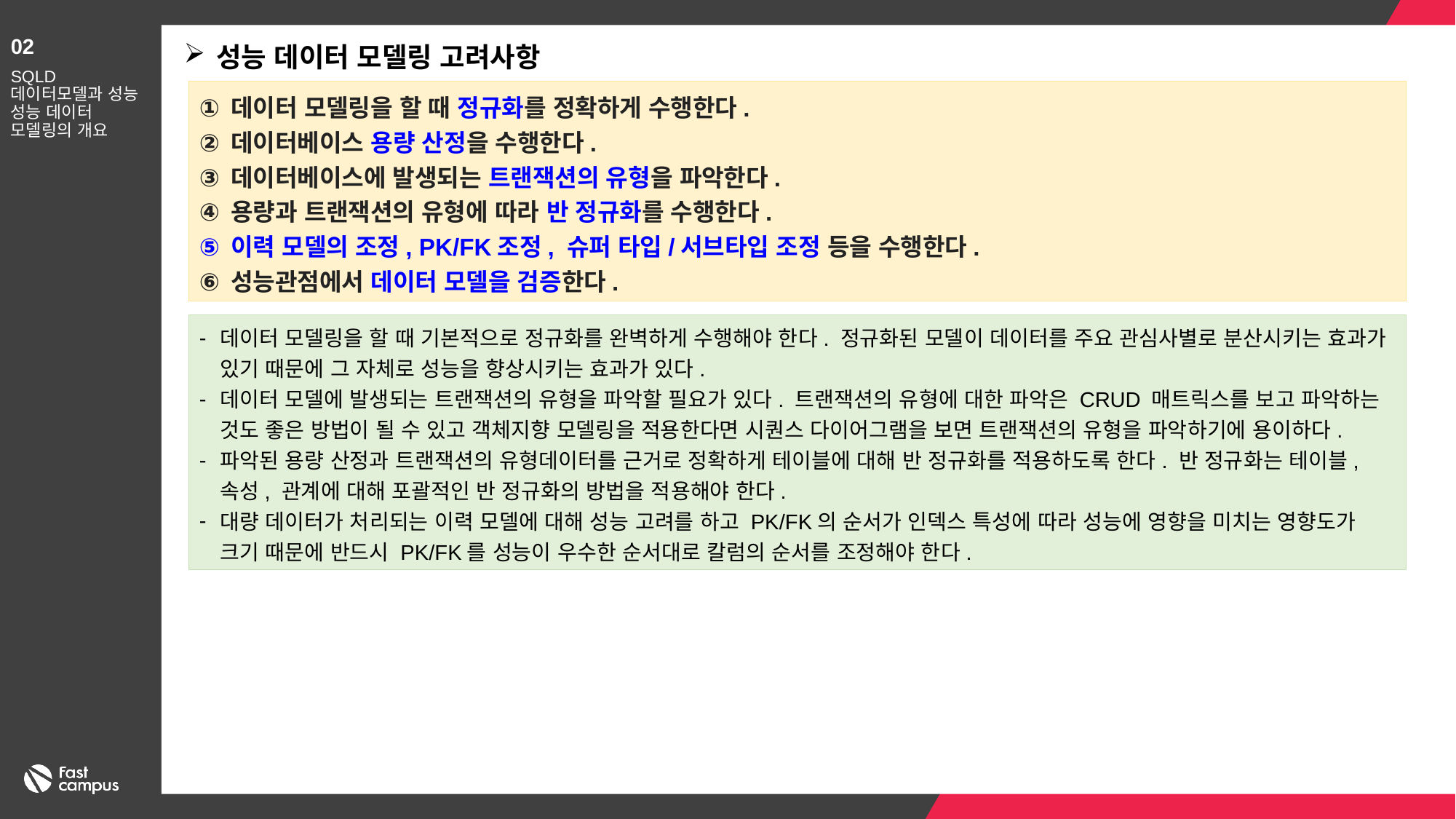

02
성능 데이터 모델링 고려사항
SQLD
데이터모델과 성능
성능 데이터 모델링의 개요

데이터 모델링을 할 때 정규화를 정확하게 수행한다.
데이터베이스 용량 산정을 수행한다.
데이터베이스에 발생되는 트랜잭션의 유형을 파악한다.
용량과 트랜잭션의 유형에 따라 반 정규화를 수행한다.
이력 모델의 조정, PK/FK조정, 슈퍼 타입/서브타입 조정 등을 수행한다.
성능관점에서 데이터 모델을 검증한다.
데이터 모델링을 할 때 기본적으로 정규화를 완벽하게 수행해야 한다. 정규화된 모델이 데이터를 주요 관심사별로 분산시키는 효과가 있기 때문에 그 자체로 성능을 향상시키는 효과가 있다.
데이터 모델에 발생되는 트랜잭션의 유형을 파악할 필요가 있다. 트랜잭션의 유형에 대한 파악은 CRUD 매트릭스를 보고 파악하는 것도 좋은 방법이 될 수 있고 객체지향 모델링을 적용한다면 시퀀스 다이어그램을 보면 트랜잭션의 유형을 파악하기에 용이하다.
파악된 용량 산정과 트랜잭션의 유형데이터를 근거로 정확하게 테이블에 대해 반 정규화를 적용하도록 한다. 반 정규화는 테이블, 속성, 관계에 대해 포괄적인 반 정규화의 방법을 적용해야 한다.
대량 데이터가 처리되는 이력 모델에 대해 성능 고려를 하고 PK/FK의 순서가 인덱스 특성에 따라 성능에 영향을 미치는 영향도가 크기 때문에 반드시 PK/FK를 성능이 우수한 순서대로 칼럼의 순서를 조정해야 한다.